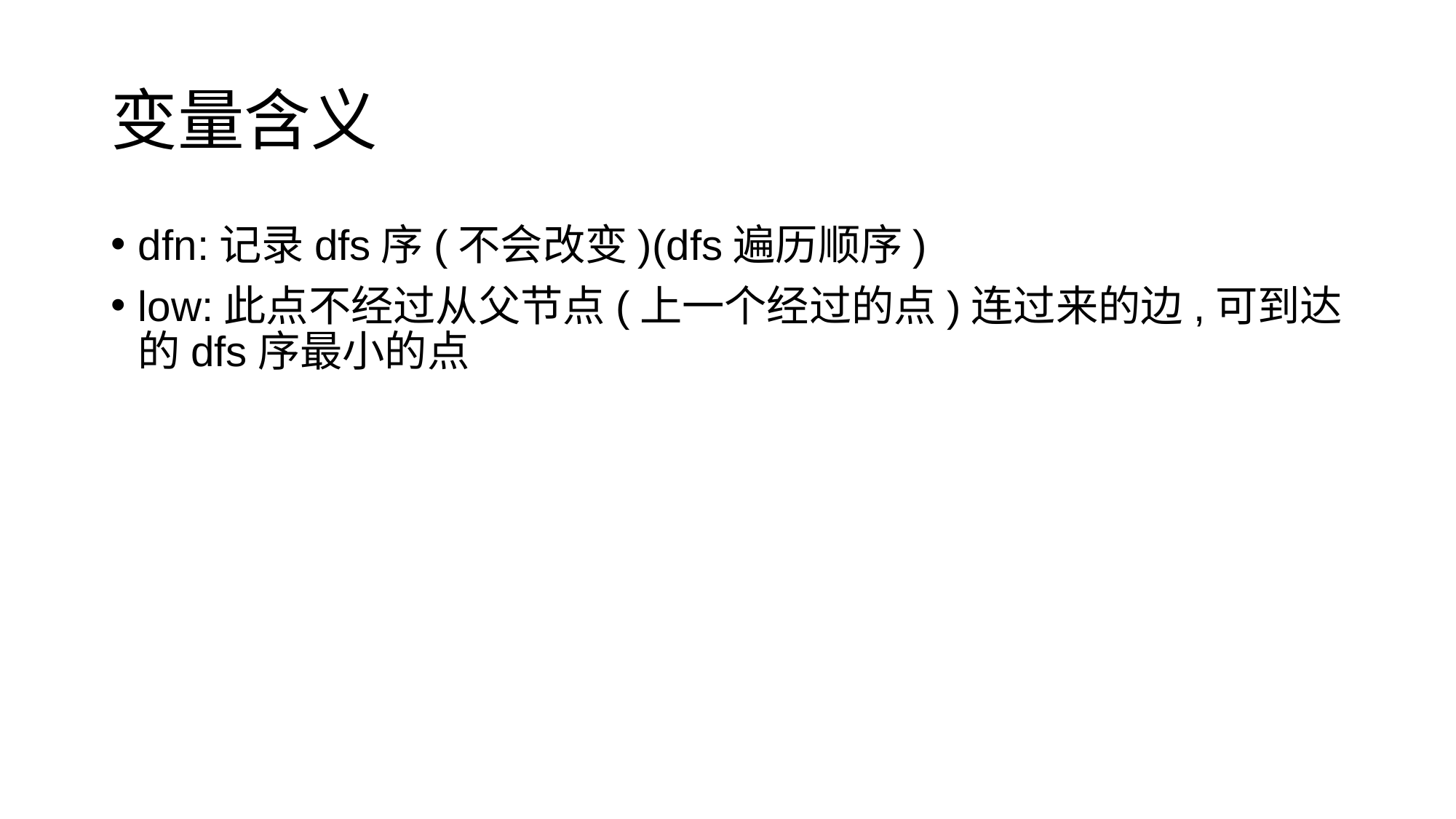

# 变量含义
dfn:记录dfs序(不会改变)(dfs遍历顺序)
low:此点不经过从父节点(上一个经过的点)连过来的边,可到达的dfs序最小的点